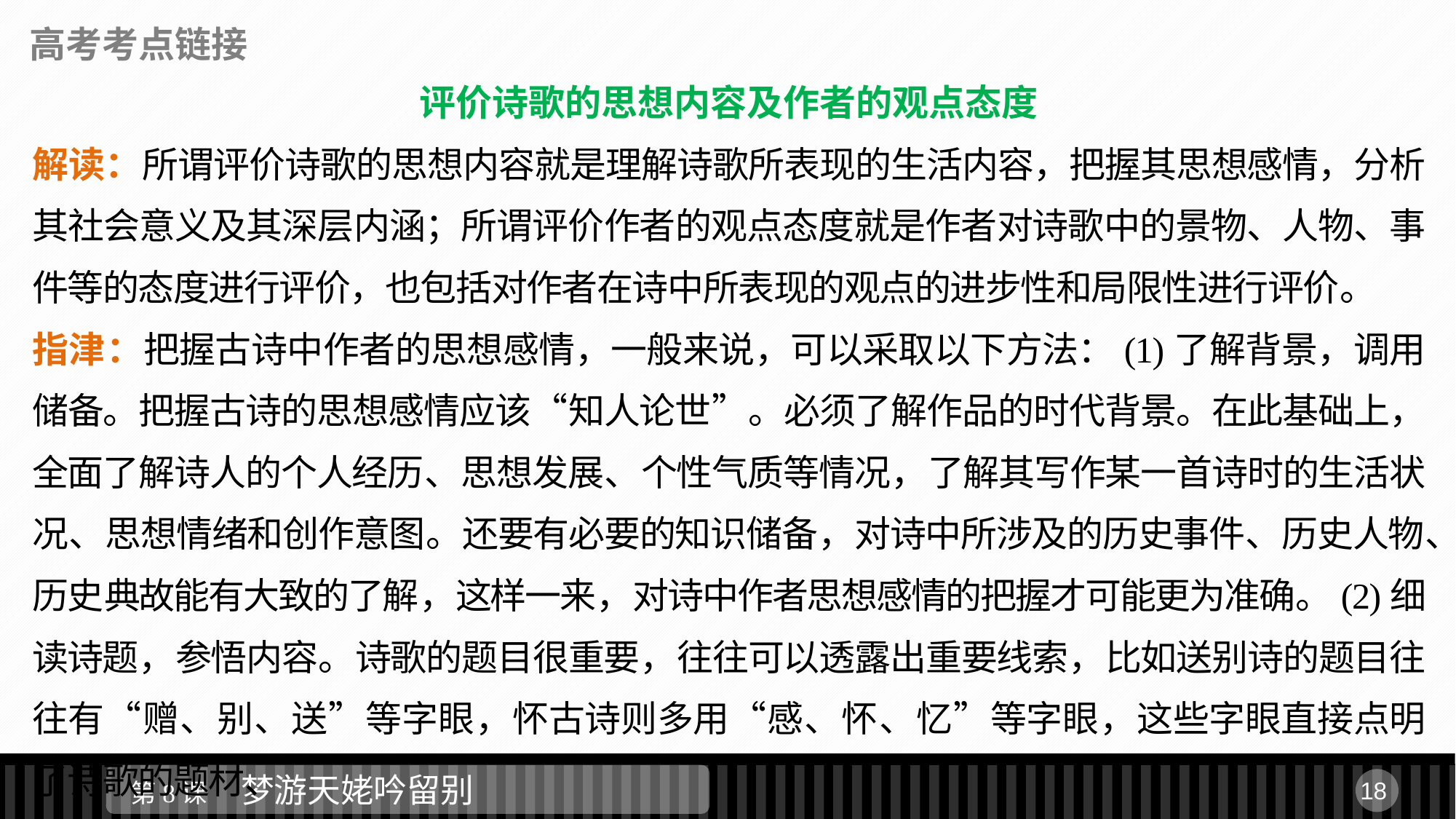

高考考点链接
评价诗歌的思想内容及作者的观点态度
解读：所谓评价诗歌的思想内容就是理解诗歌所表现的生活内容，把握其思想感情，分析其社会意义及其深层内涵；所谓评价作者的观点态度就是作者对诗歌中的景物、人物、事件等的态度进行评价，也包括对作者在诗中所表现的观点的进步性和局限性进行评价。
指津：把握古诗中作者的思想感情，一般来说，可以采取以下方法：(1)了解背景，调用储备。把握古诗的思想感情应该“知人论世”。必须了解作品的时代背景。在此基础上，全面了解诗人的个人经历、思想发展、个性气质等情况，了解其写作某一首诗时的生活状况、思想情绪和创作意图。还要有必要的知识储备，对诗中所涉及的历史事件、历史人物、历史典故能有大致的了解，这样一来，对诗中作者思想感情的把握才可能更为准确。(2)细读诗题，参悟内容。诗歌的题目很重要，往往可以透露出重要线索，比如送别诗的题目往往有“赠、别、送”等字眼，怀古诗则多用“感、怀、忆”等字眼，这些字眼直接点明了诗歌的题材、